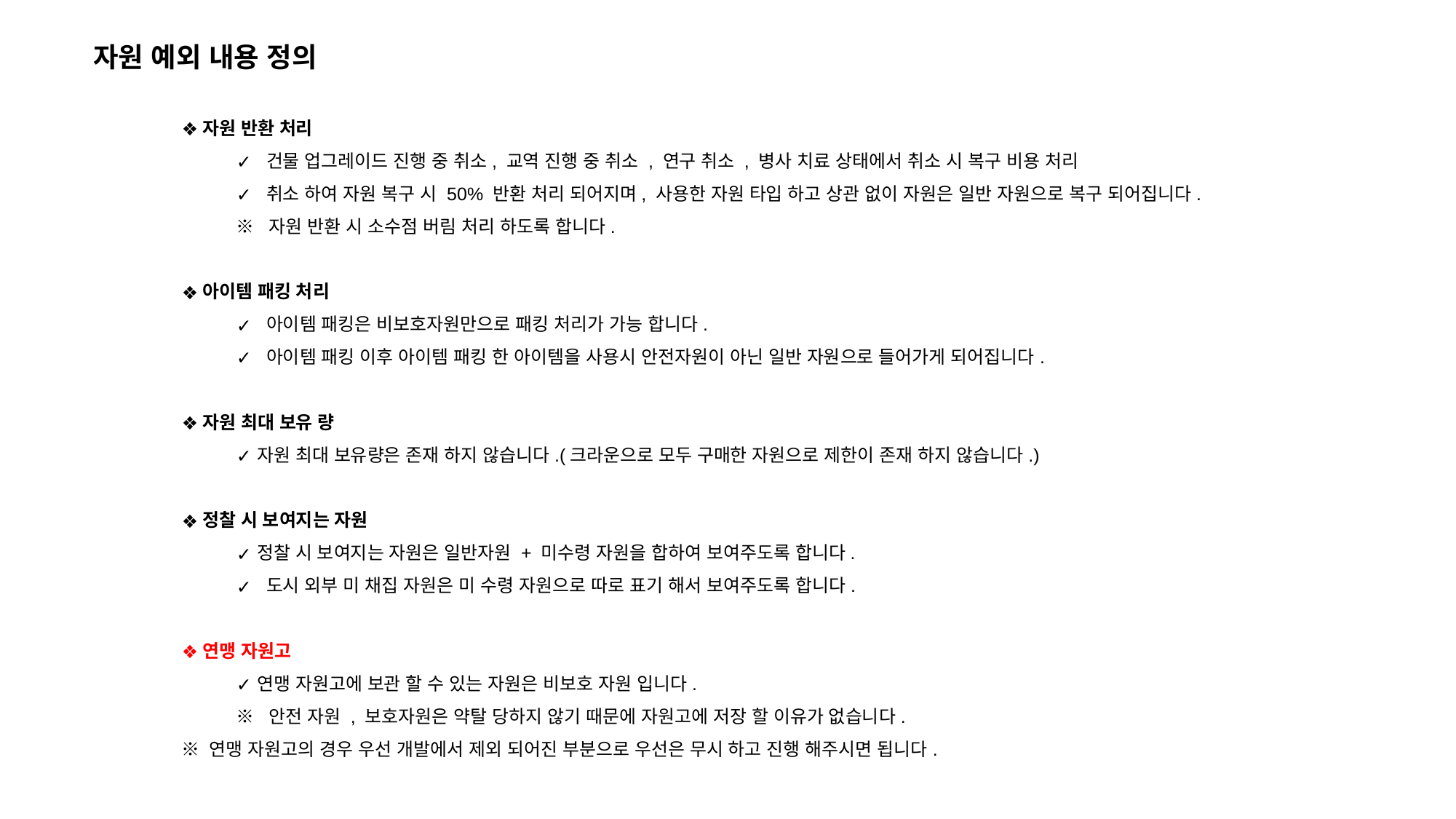

자원 예외 내용 정의

자원 반환 처리
 건물 업그레이드 진행 중 취소, 교역 진행 중 취소 , 연구 취소 , 병사 치료 상태에서 취소 시 복구 비용 처리
 취소 하여 자원 복구 시 50% 반환 처리 되어지며, 사용한 자원 타입 하고 상관 없이 자원은 일반 자원으로 복구 되어집니다.
※  자원 반환 시 소수점 버림 처리 하도록 합니다.

아이템 패킹 처리
 아이템 패킹은 비보호자원만으로 패킹 처리가 가능 합니다.
 아이템 패킹 이후 아이템 패킹 한 아이템을 사용시 안전자원이 아닌 일반 자원으로 들어가게 되어집니다.

자원 최대 보유 량
자원 최대 보유량은 존재 하지 않습니다.(크라운으로 모두 구매한 자원으로 제한이 존재 하지 않습니다.)

정찰 시 보여지는 자원
정찰 시 보여지는 자원은 일반자원 + 미수령 자원을 합하여 보여주도록 합니다.
 도시 외부 미 채집 자원은 미 수령 자원으로 따로 표기 해서 보여주도록 합니다.

연맹 자원고
연맹 자원고에 보관 할 수 있는 자원은 비보호 자원 입니다.
※  안전 자원 , 보호자원은 약탈 당하지 않기 때문에 자원고에 저장 할 이유가 없습니다.
※ 연맹 자원고의 경우 우선 개발에서 제외 되어진 부분으로 우선은 무시 하고 진행 해주시면 됩니다.